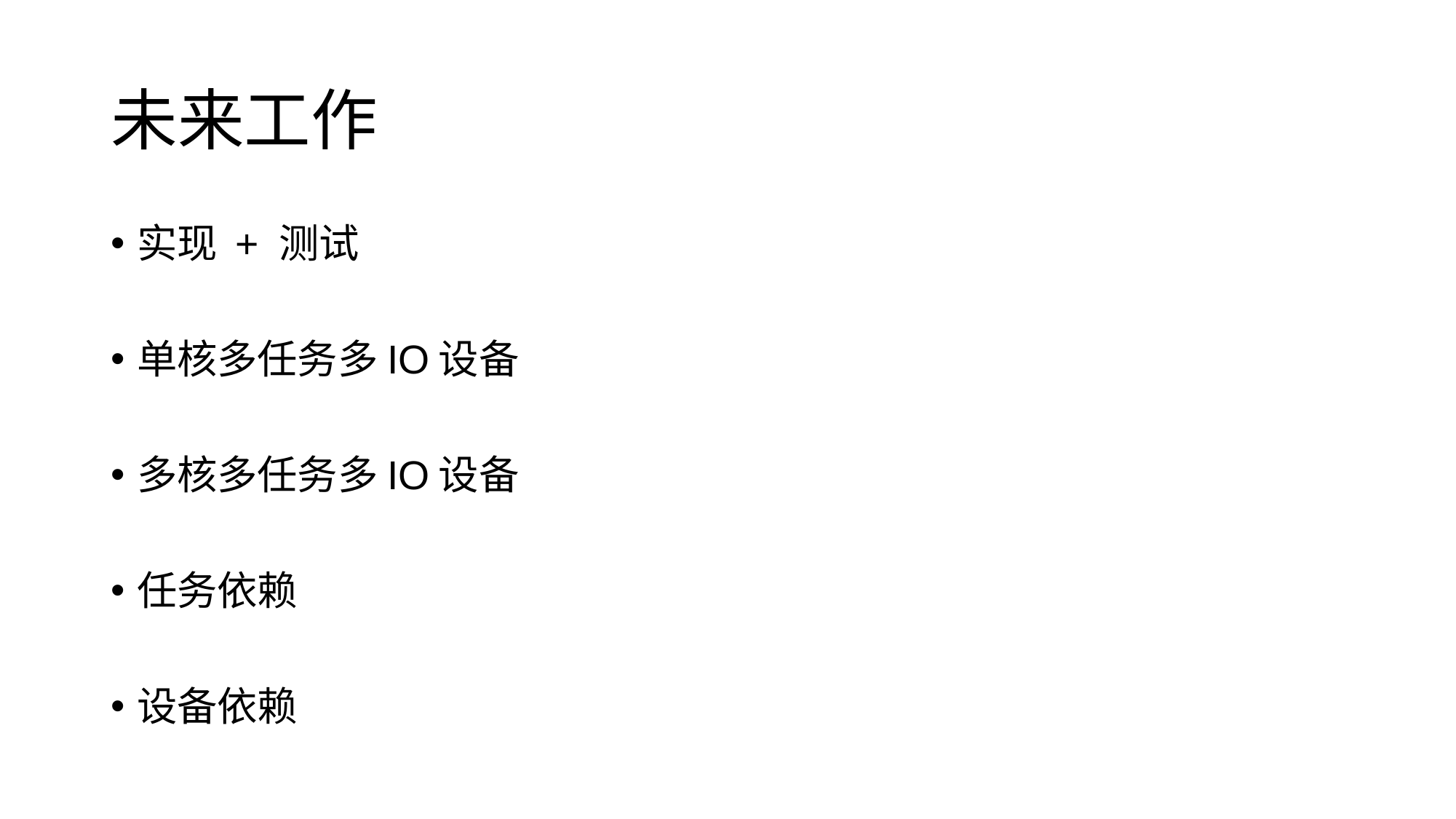

# 未来工作
实现 + 测试

单核多任务多IO设备

多核多任务多IO设备

任务依赖

设备依赖